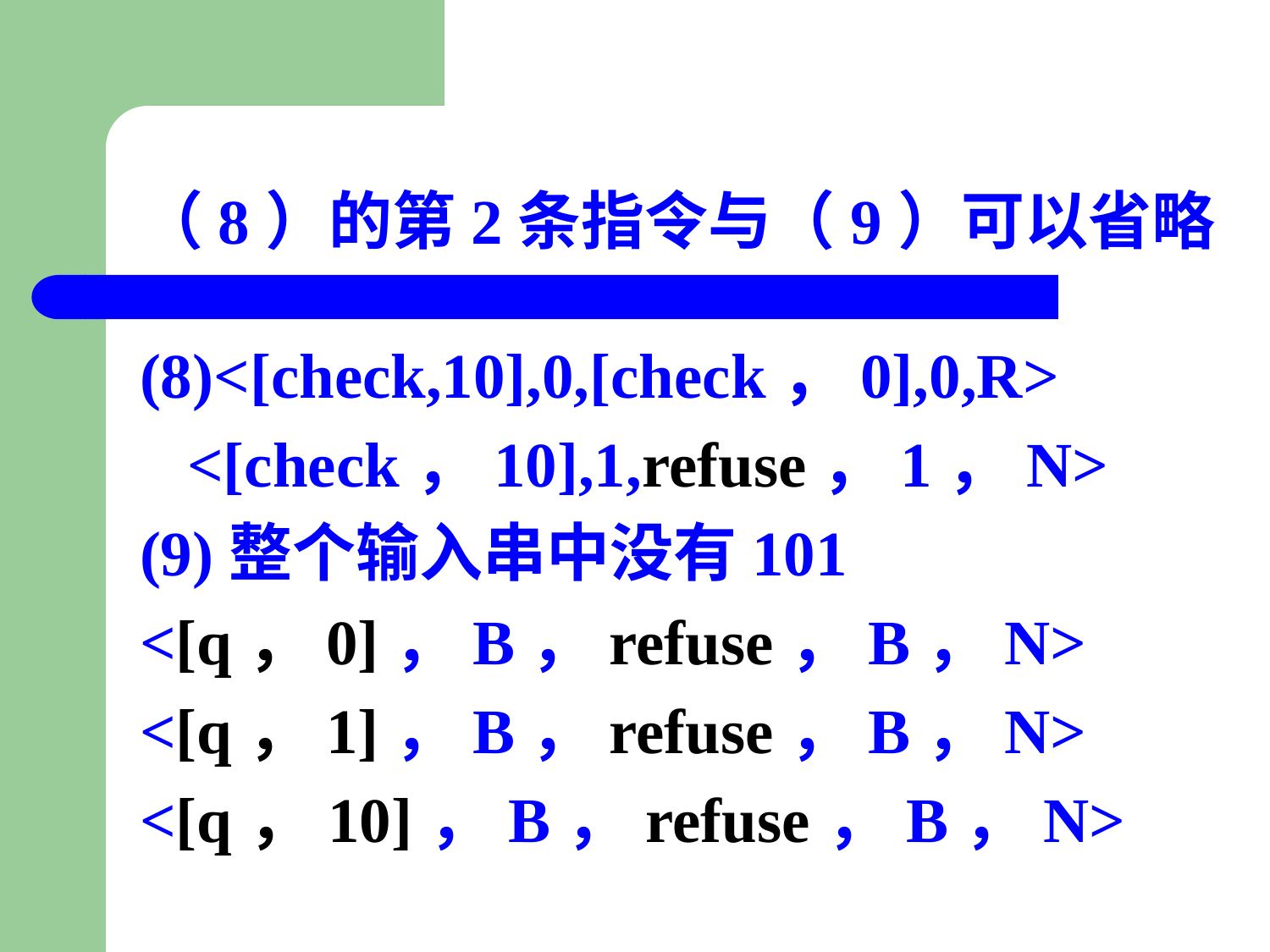

# （8）的第2条指令与（9）可以省略
(8)<[check,10],0,[check，0],0,R>
   <[check，10],1,refuse，1，N>
(9)整个输入串中没有101
<[q，0]，B，refuse，B，N>
<[q，1]，B，refuse，B，N>
<[q，10]，B，refuse，B，N>